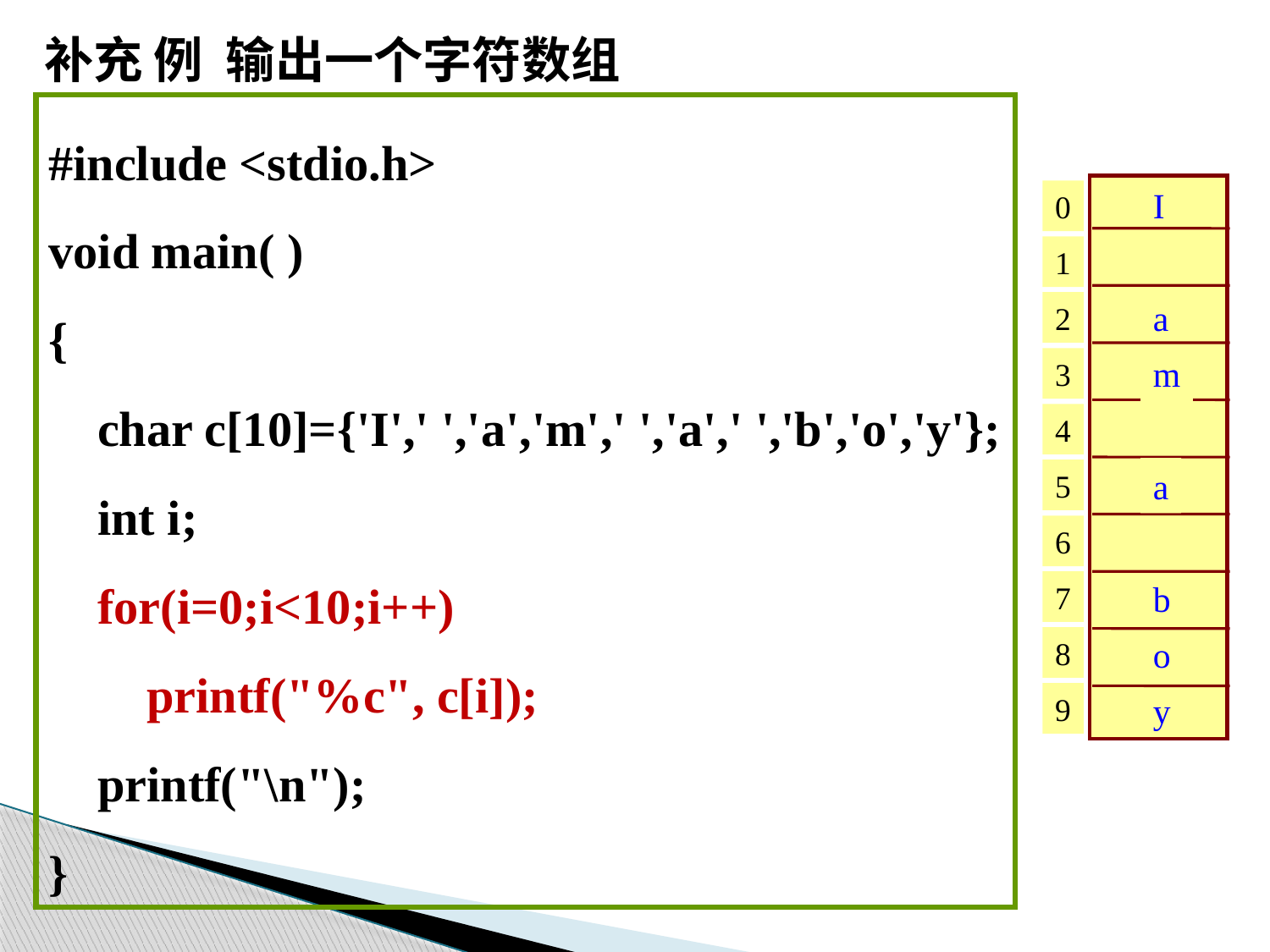

补充 例  输出一个字符数组
#include <stdio.h>
void main( )
{
    char c[10]={'I',' ','a','m',' ','a',' ','b','o','y'};
    int i;
    for(i=0;i<10;i++)
        printf("%c", c[i]);
    printf("\n");
}

I
a
m
a
b
o
y
0
1
2
3
4
5
6
7
8
9